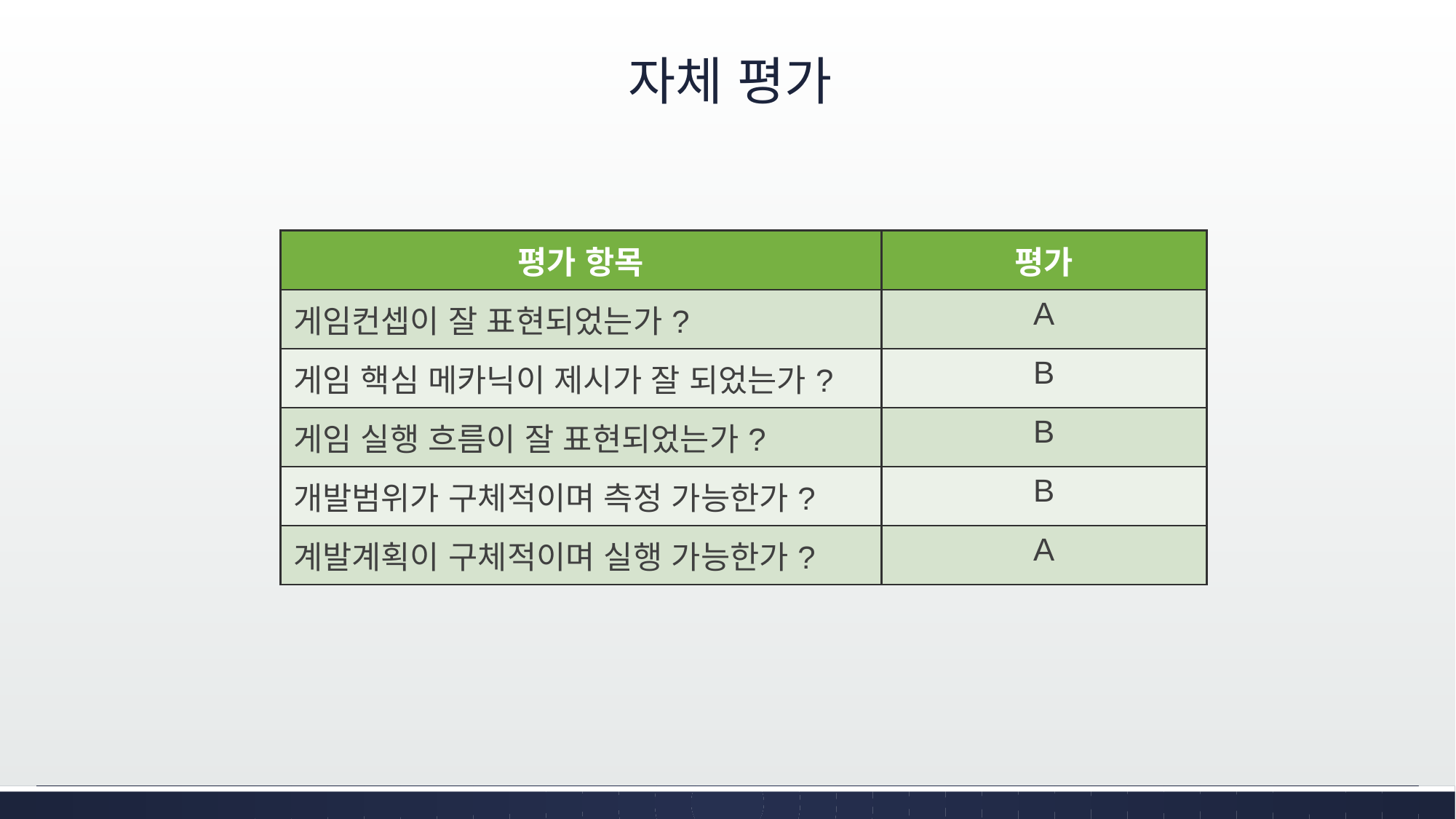

# 자체 평가
| 평가 항목 | 평가 |
| --- | --- |
| 게임컨셉이 잘 표현되었는가? | A |
| 게임 핵심 메카닉이 제시가 잘 되었는가? | B |
| 게임 실행 흐름이 잘 표현되었는가? | B |
| 개발범위가 구체적이며 측정 가능한가? | B |
| 계발계획이 구체적이며 실행 가능한가? | A |